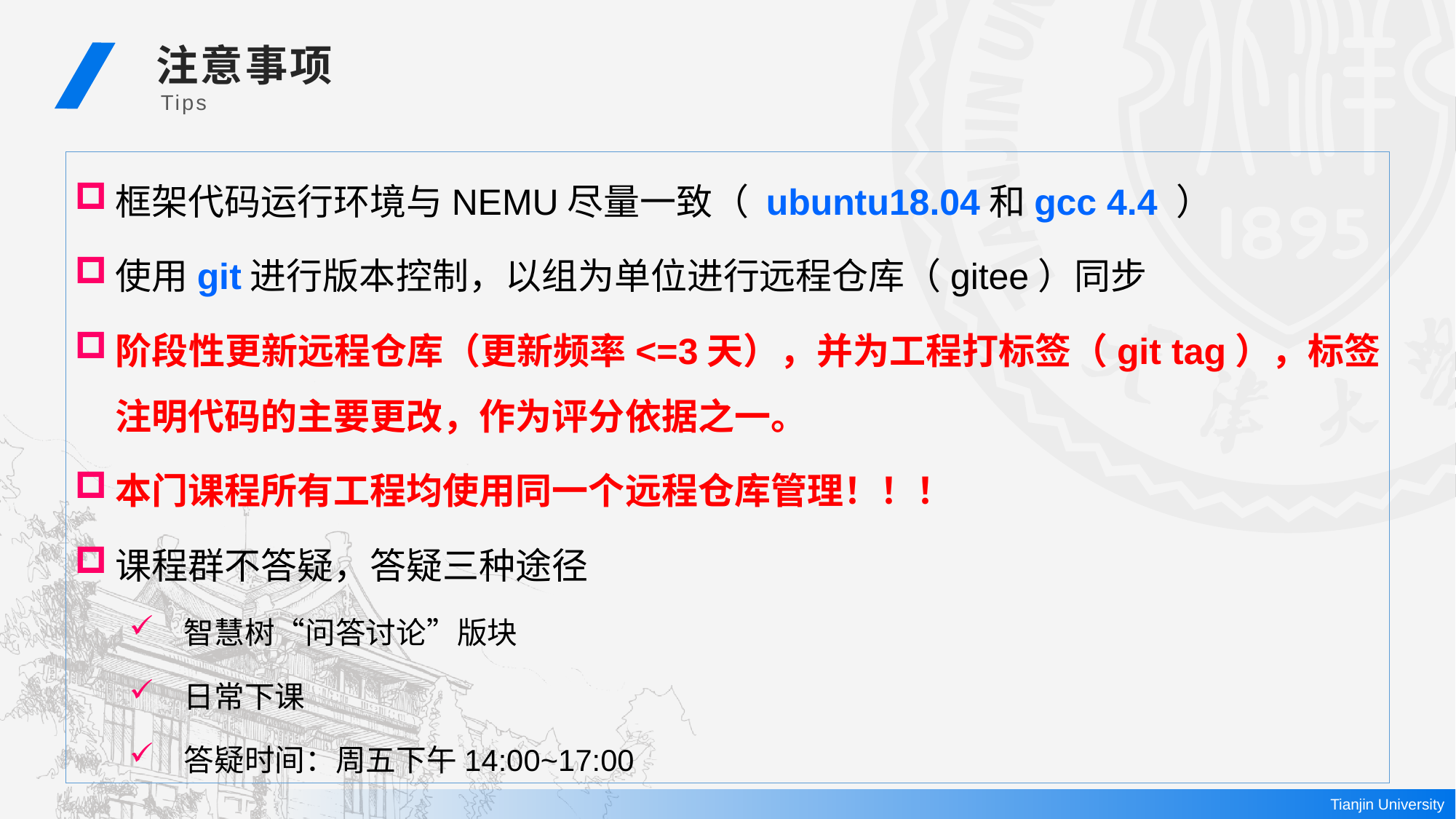

注意事项
Tips
框架代码运行环境与NEMU尽量一致（ ubuntu18.04和gcc 4.4 ）
使用git进行版本控制，以组为单位进行远程仓库（gitee）同步
阶段性更新远程仓库（更新频率<=3天），并为工程打标签（git tag），标签注明代码的主要更改，作为评分依据之一。
本门课程所有工程均使用同一个远程仓库管理！！！
课程群不答疑，答疑三种途径
智慧树“问答讨论”版块
日常下课
答疑时间：周五下午14:00~17:00